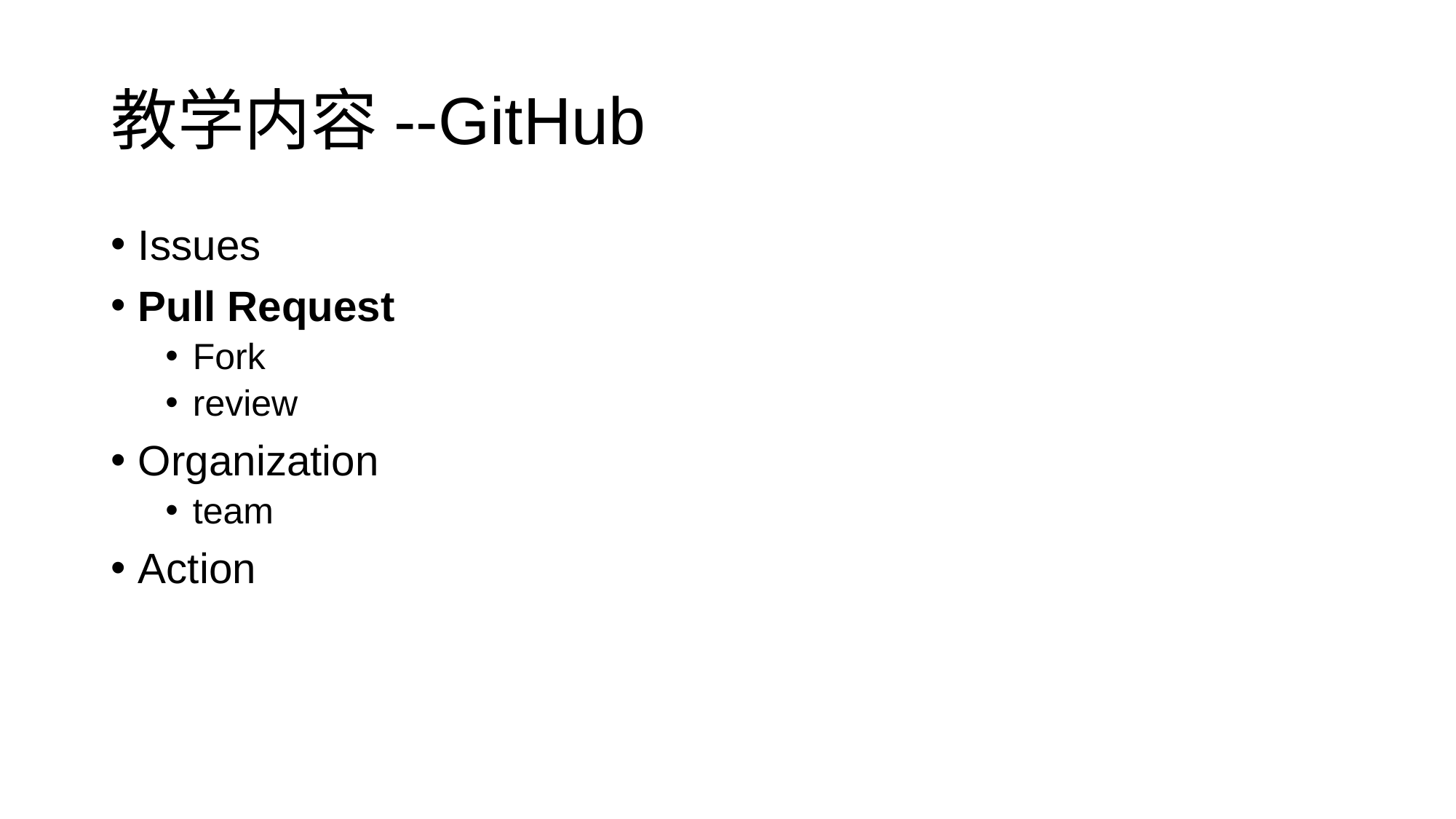

# 教学内容--GitHub
Issues
Pull Request
Fork
review
Organization
team
Action